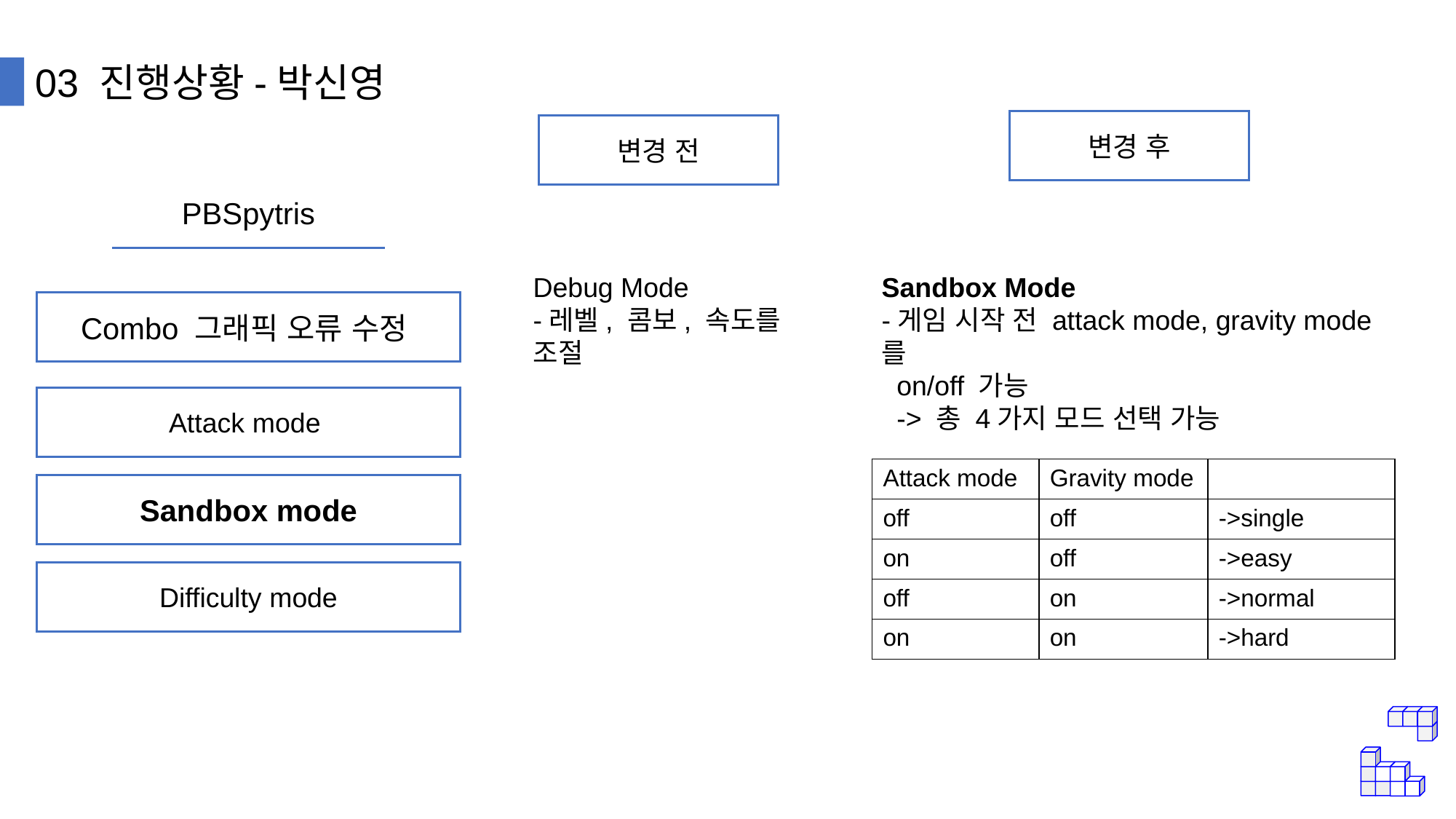

03 진행상황-박신영

변경 후
변경 전
PBSpytris
Combo 그래픽 오류 수정
Attack mode
Sandbox mode
Difficulty mode
Debug Mode
-레벨, 콤보, 속도를 조절
Sandbox Mode
-게임 시작 전 attack mode, gravity mode를
  on/off 가능
  -> 총 4가지 모드 선택 가능
| Attack mode | Gravity mode |  |
| --- | --- | --- |
| off | off | ->single |
| on | off | ->easy |
| off | on | ->normal |
| on | on | ->hard |